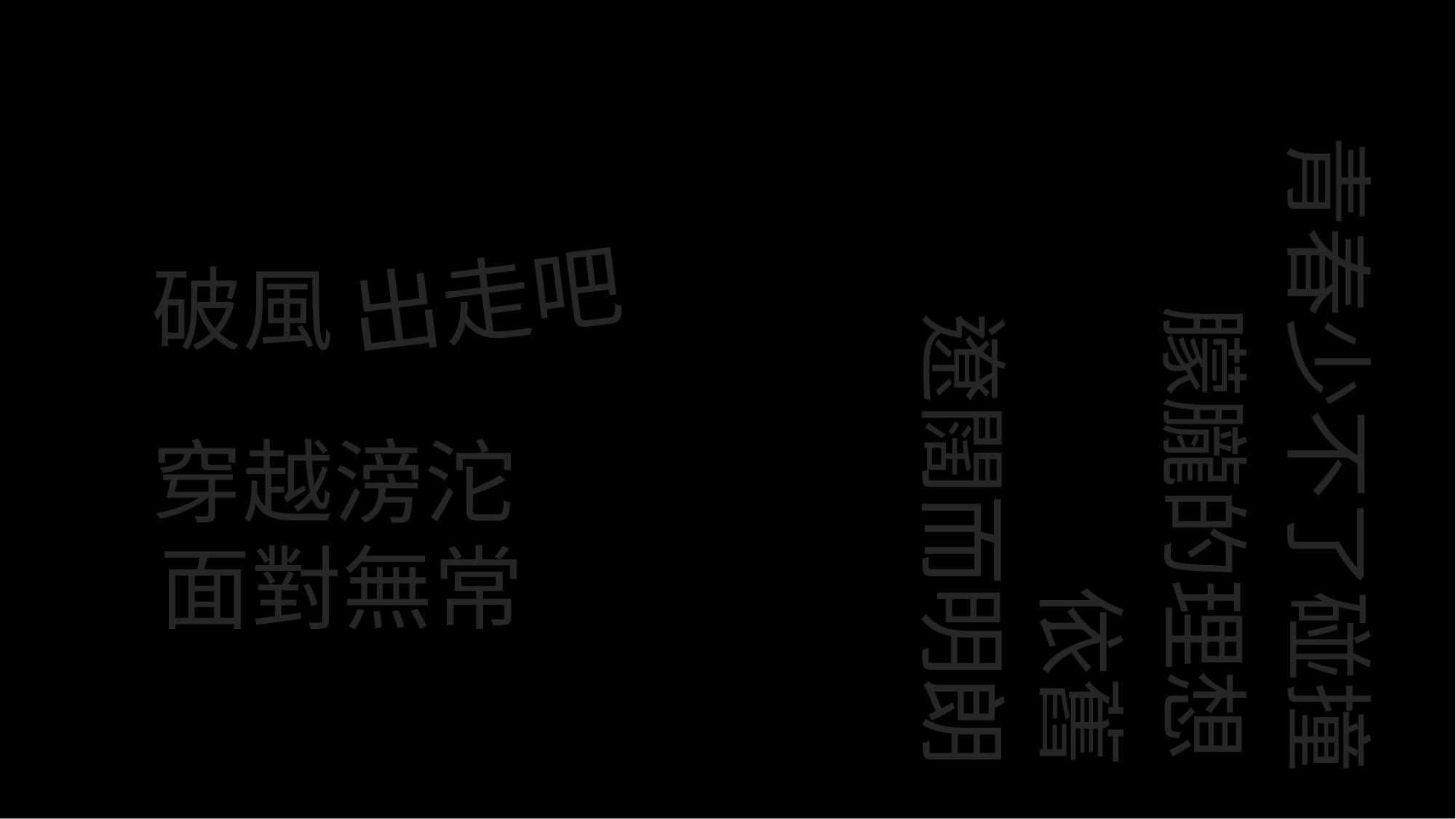

青春少不了碰撞
披上大雨
出走吧
破風
朦朧的理想
遼闊而明朗
依舊
穿越滂沱
面對無常